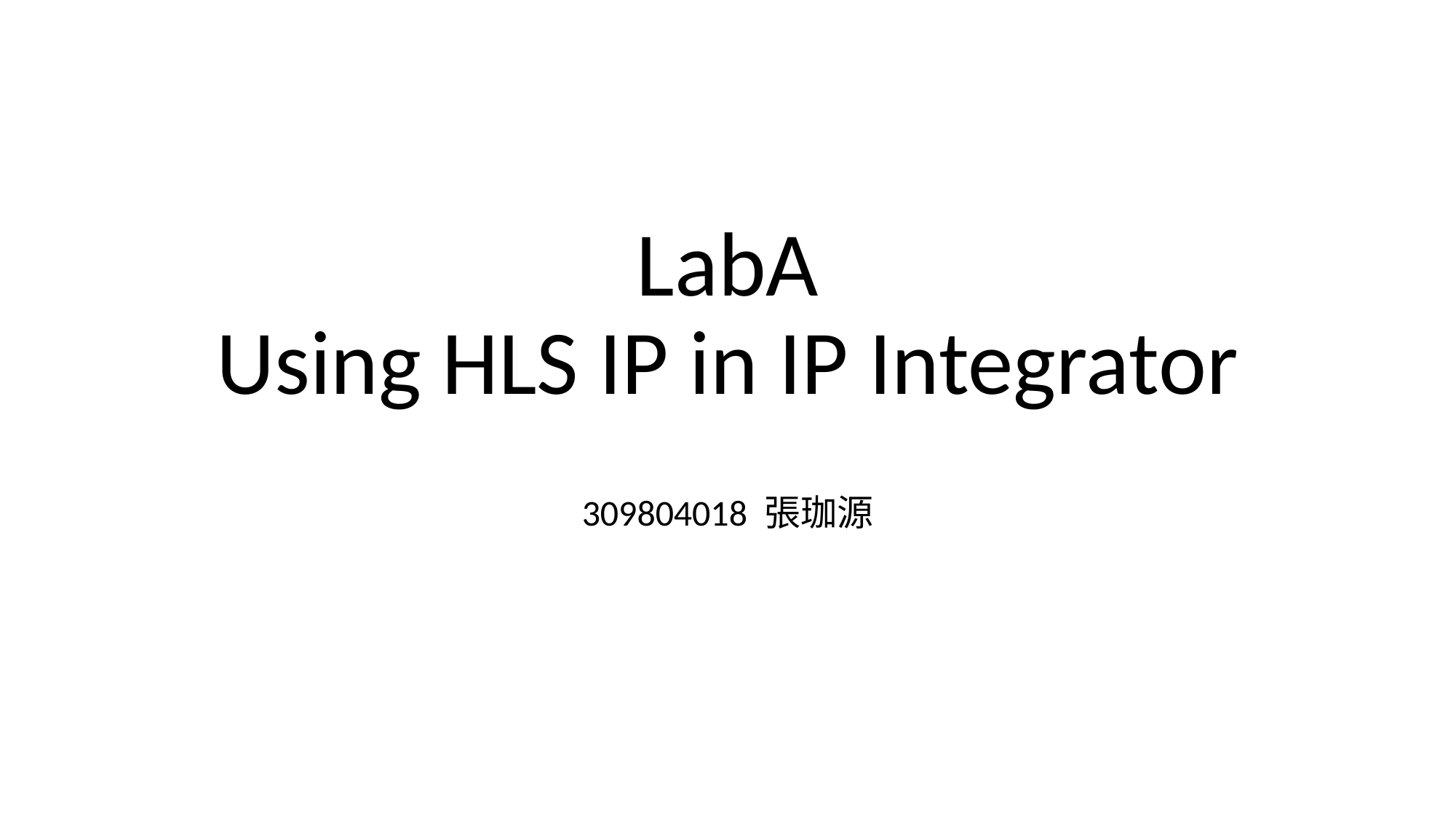

# LabA Using HLS IP in IP Integrator

309804018 張珈源